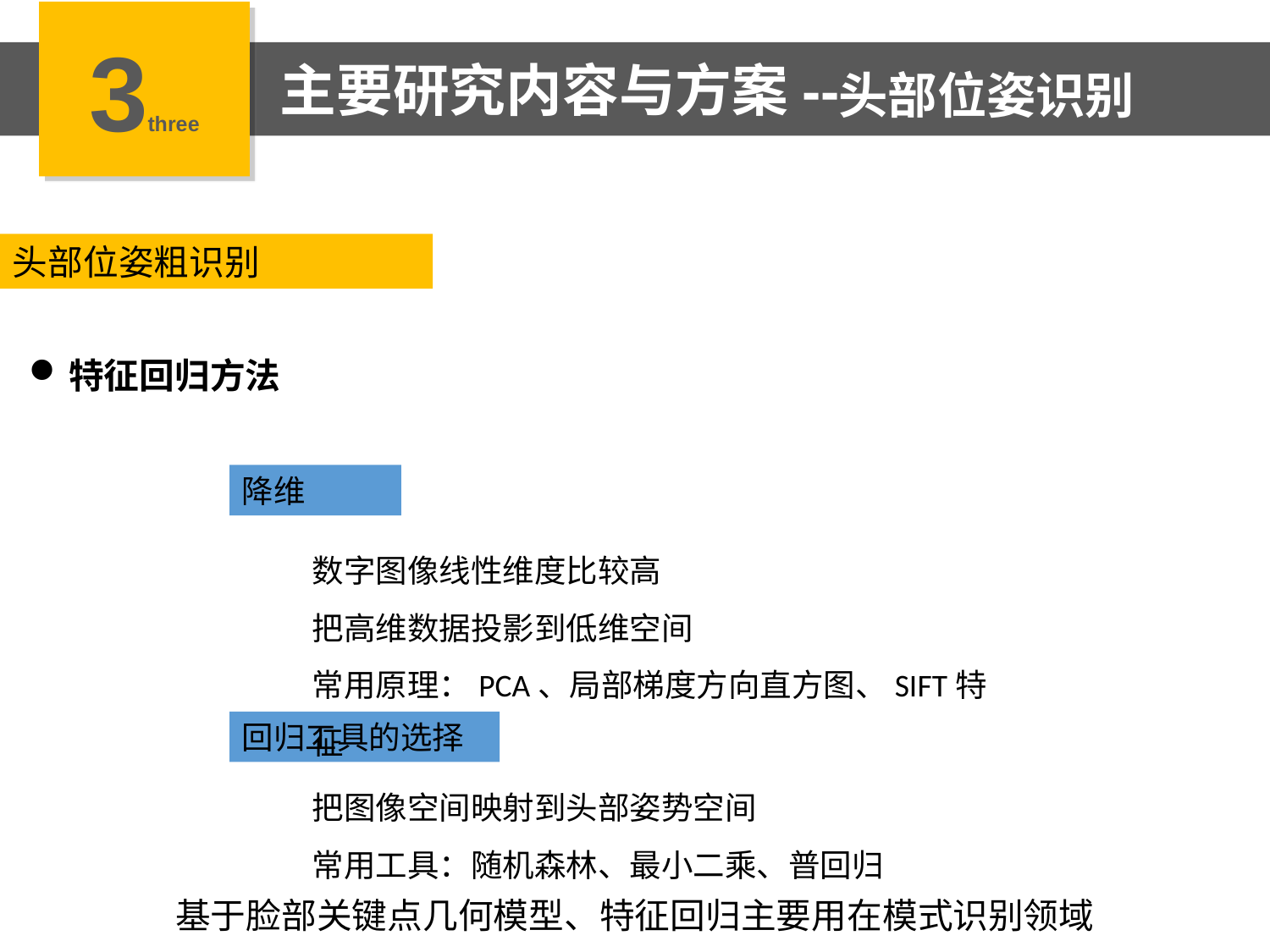

3three

主要研究内容与方案--
头部位姿识别
头部位姿粗识别
特征回归方法
降维
数字图像线性维度比较高
把高维数据投影到低维空间
常用原理：PCA、局部梯度方向直方图、SIFT特征
回归工具的选择
把图像空间映射到头部姿势空间
常用工具：随机森林、最小二乘、普回归
基于脸部关键点几何模型、特征回归主要用在模式识别领域